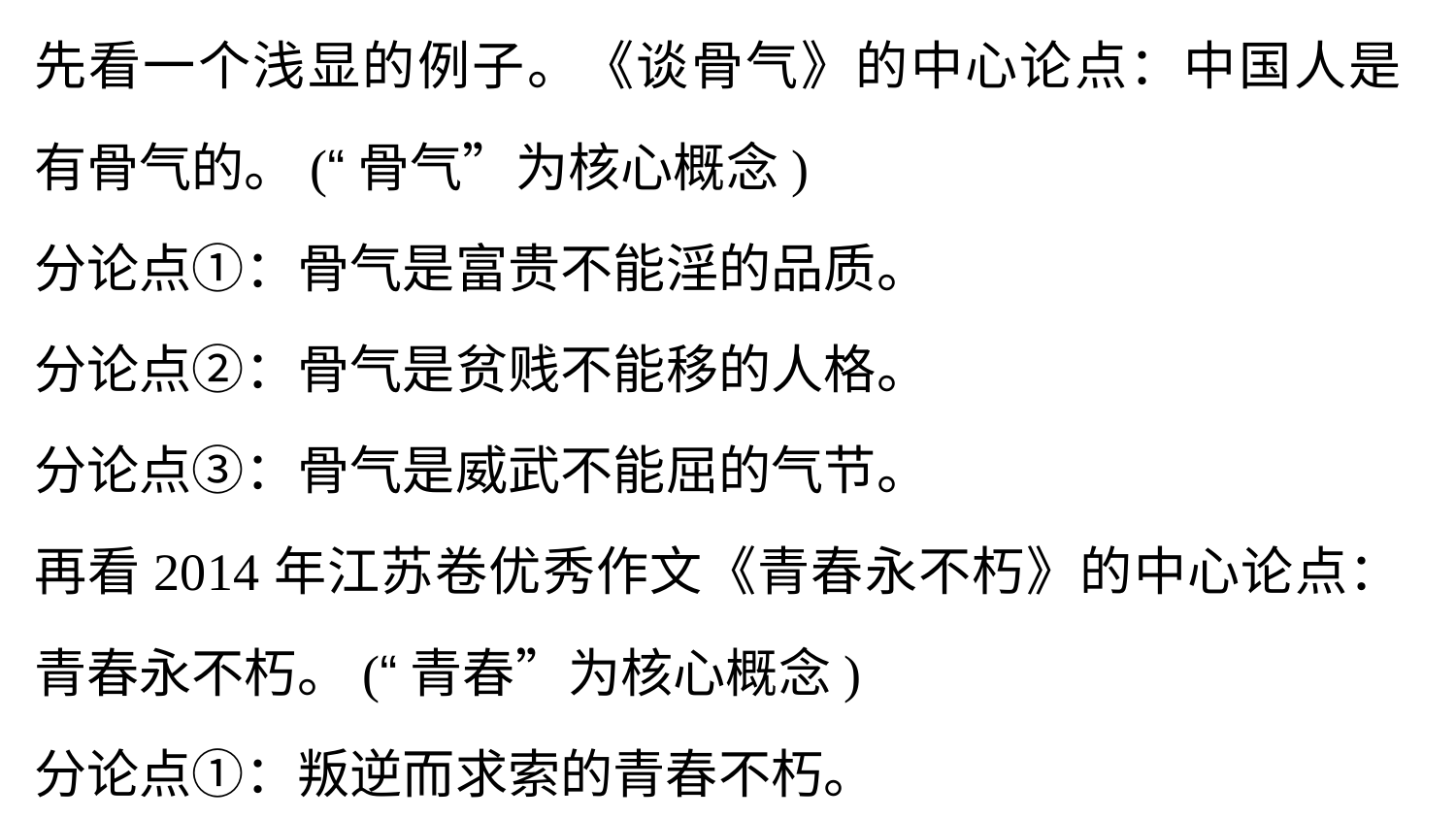

先看一个浅显的例子。《谈骨气》的中心论点：中国人是有骨气的。(“骨气”为核心概念)
分论点①：骨气是富贵不能淫的品质。
分论点②：骨气是贫贱不能移的人格。
分论点③：骨气是威武不能屈的气节。
再看2014年江苏卷优秀作文《青春永不朽》的中心论点：青春永不朽。(“青春”为核心概念)
分论点①：叛逆而求索的青春不朽。